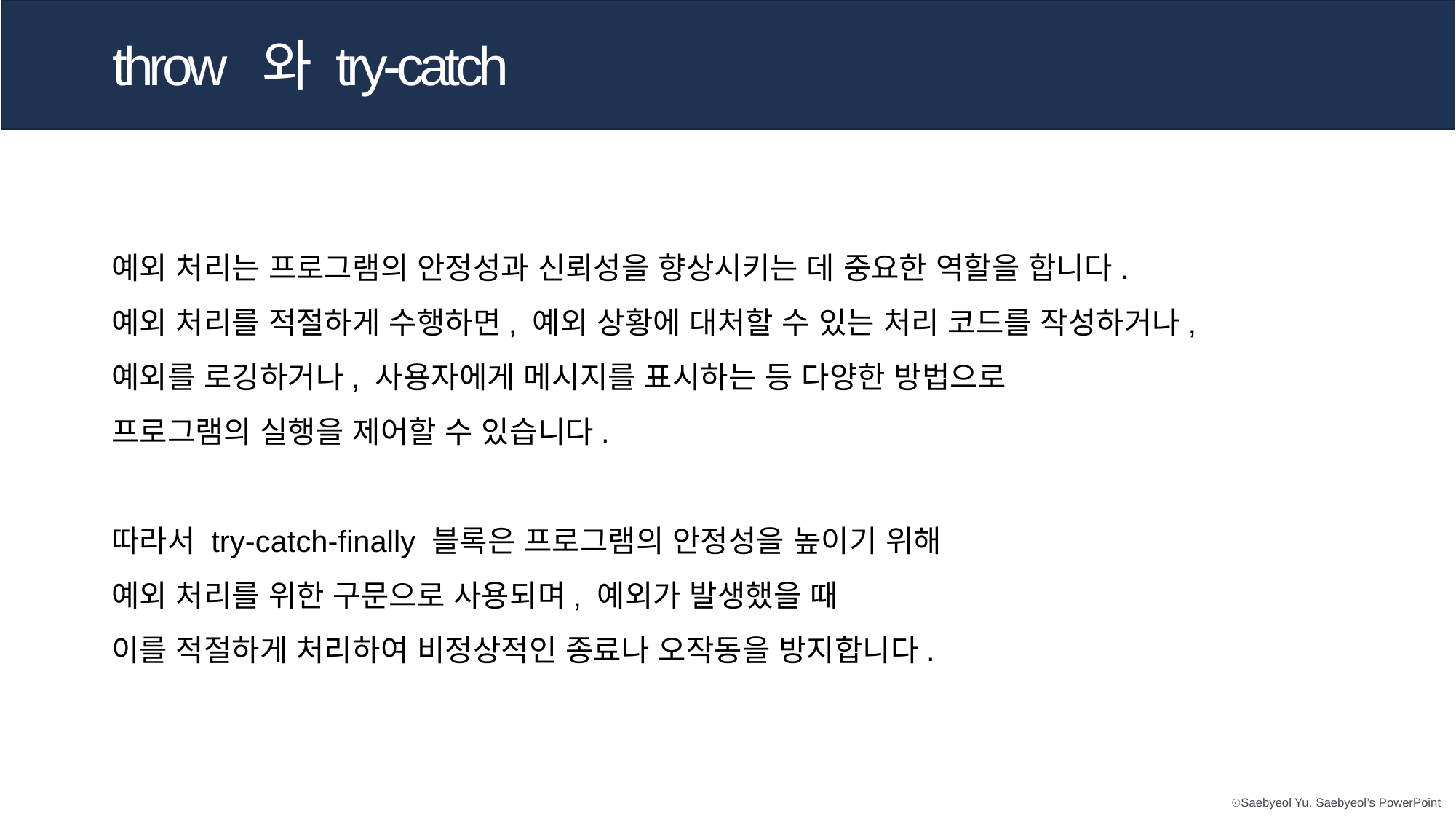

throw  와 try-catch
예외 처리는 프로그램의 안정성과 신뢰성을 향상시키는 데 중요한 역할을 합니다.
예외 처리를 적절하게 수행하면, 예외 상황에 대처할 수 있는 처리 코드를 작성하거나,
예외를 로깅하거나, 사용자에게 메시지를 표시하는 등 다양한 방법으로
프로그램의 실행을 제어할 수 있습니다.

따라서 try-catch-finally 블록은 프로그램의 안정성을 높이기 위해
예외 처리를 위한 구문으로 사용되며, 예외가 발생했을 때
이를 적절하게 처리하여 비정상적인 종료나 오작동을 방지합니다.